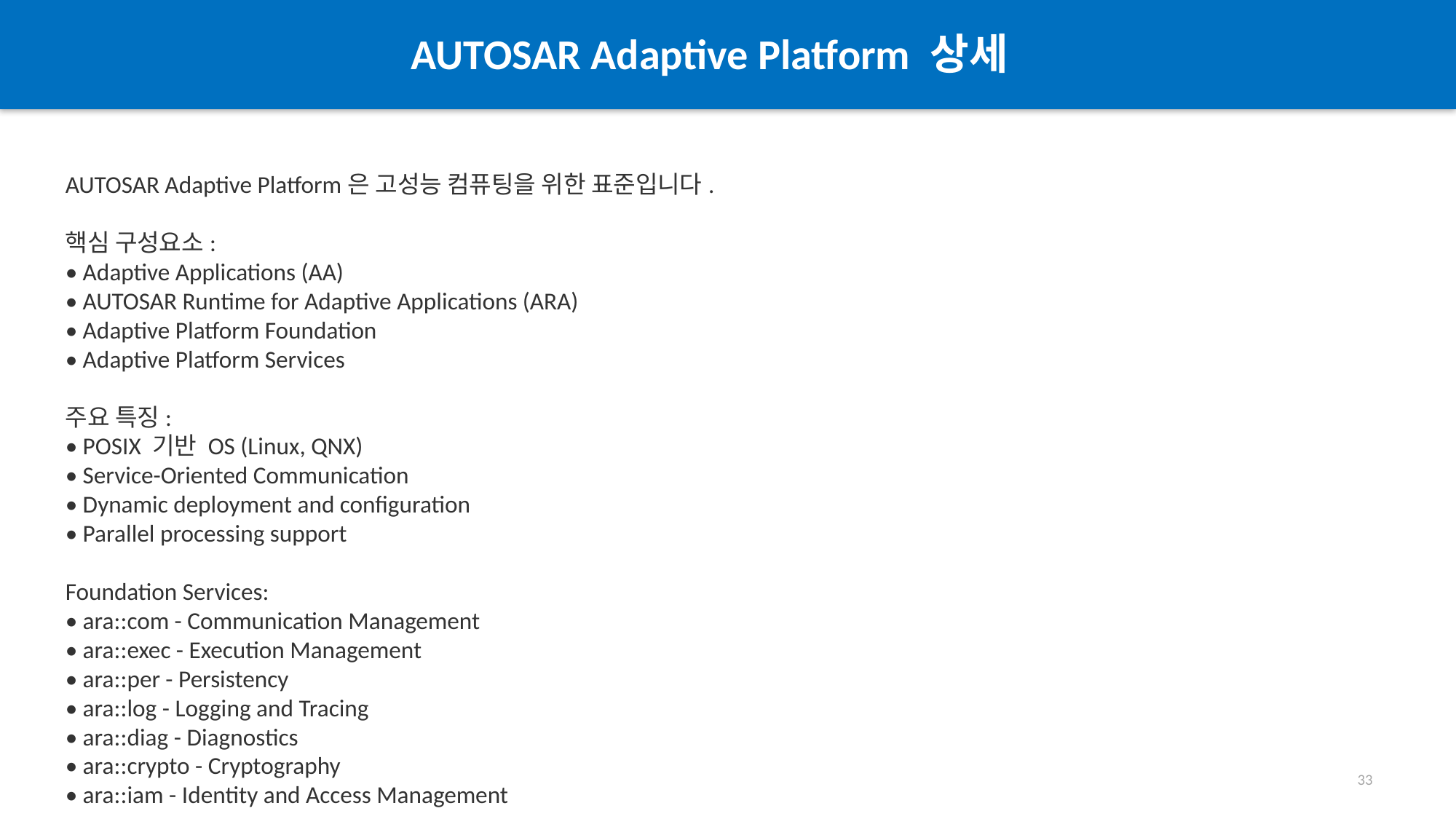

AUTOSAR Adaptive Platform 상세
#
AUTOSAR Adaptive Platform은 고성능 컴퓨팅을 위한 표준입니다.
핵심 구성요소:
• Adaptive Applications (AA)
• AUTOSAR Runtime for Adaptive Applications (ARA)
• Adaptive Platform Foundation
• Adaptive Platform Services
주요 특징:
• POSIX 기반 OS (Linux, QNX)
• Service-Oriented Communication
• Dynamic deployment and configuration
• Parallel processing support
Foundation Services:
• ara::com - Communication Management
• ara::exec - Execution Management
• ara::per - Persistency
• ara::log - Logging and Tracing
• ara::diag - Diagnostics
• ara::crypto - Cryptography
• ara::iam - Identity and Access Management
채택 현황:
• BMW, Mercedes, VW: 전면 도입
• Hyundai, Toyota: 부분 도입
• 중국 OEM: 제한적 사용
33